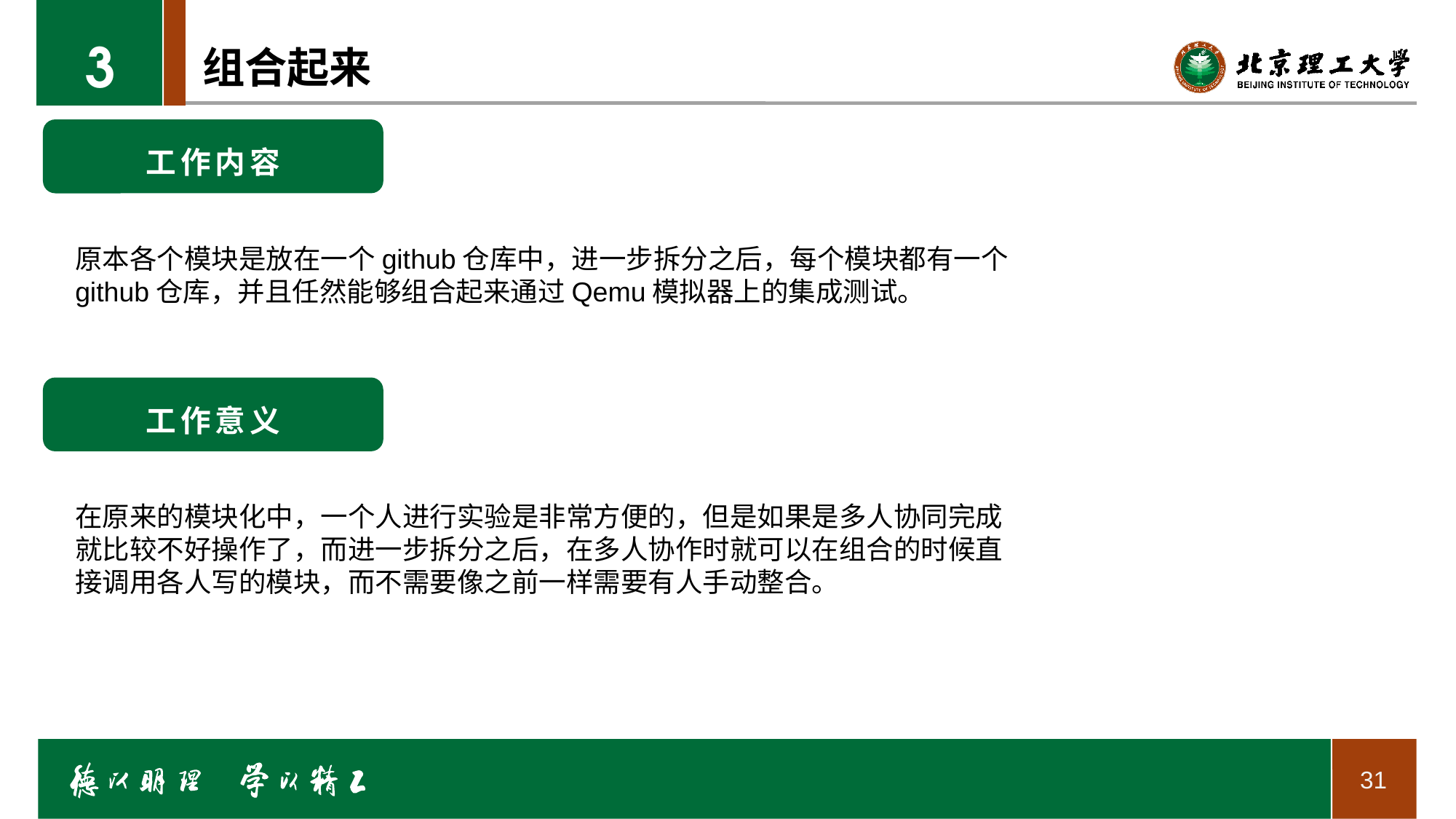

3
# 组合起来
工作内容
原本各个模块是放在一个github仓库中，进一步拆分之后，每个模块都有一个github仓库，并且任然能够组合起来通过Qemu模拟器上的集成测试。
工作意义
在原来的模块化中，一个人进行实验是非常方便的，但是如果是多人协同完成就比较不好操作了，而进一步拆分之后，在多人协作时就可以在组合的时候直接调用各人写的模块，而不需要像之前一样需要有人手动整合。